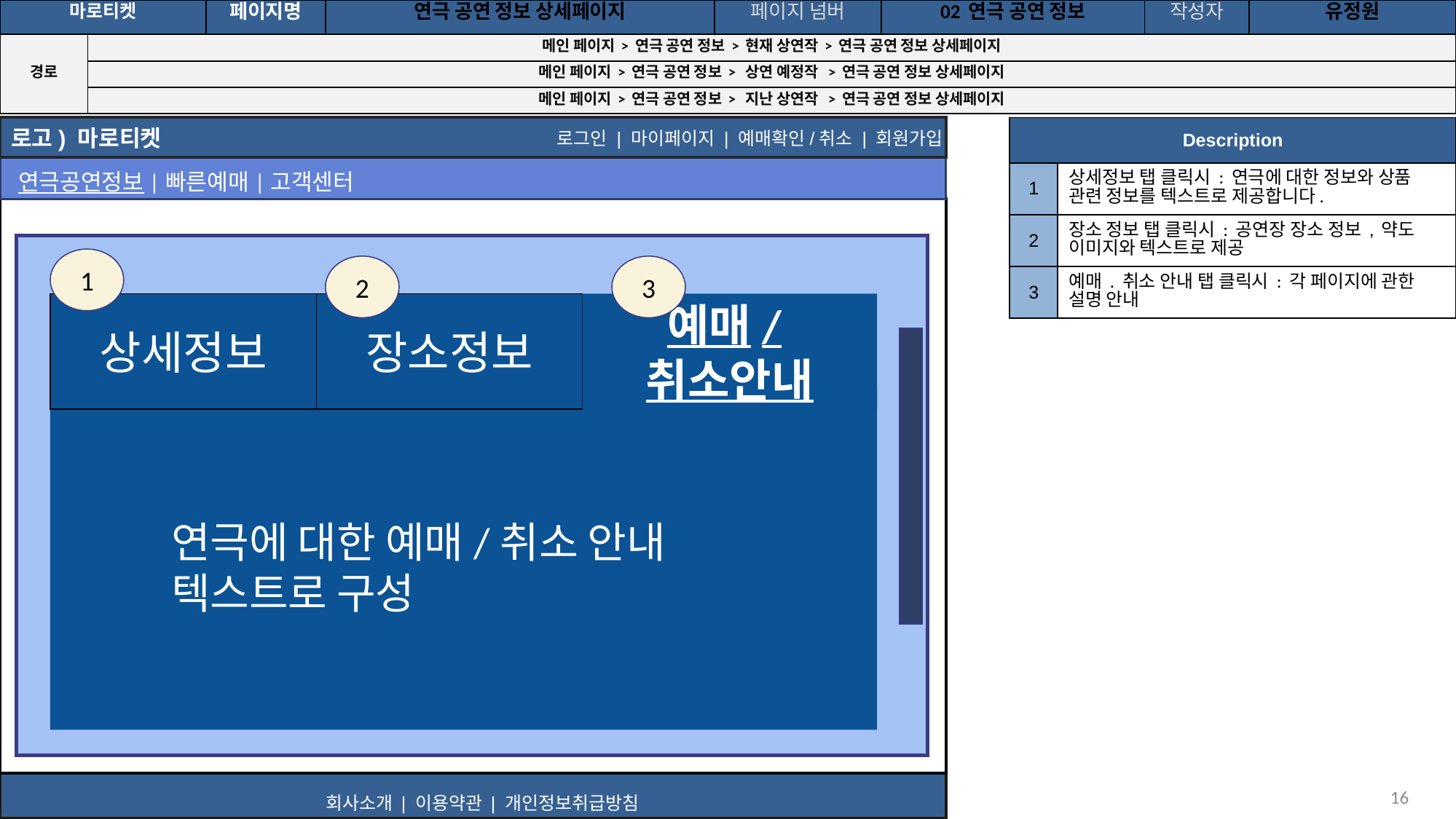

공간(오피스) 대여 시스템
| 마로티켓 |  | 페이지명 | 연극 공연 정보 상세페이지 | 페이지 넘버 | 02 연극 공연 정보 | 작성자 | 유정원 |
| --- | --- | --- | --- | --- | --- | --- | --- |
| 경로 | 메인 페이지 > 연극 공연 정보 > 현재 상연작 > 연극 공연 정보 상세페이지 |  |  |  |  |  |  |
|  | 메인 페이지 > 연극 공연 정보 > 상연 예정작 > 연극 공연 정보 상세페이지 |  |  |  |  |  |  |
|  | 메인 페이지 > 연극 공연 정보 > 지난 상연작 > 연극 공연 정보 상세페이지 |  |  |  |  |  |  |
로그인 | 마이페이지 | 예매확인/취소 | 회원가입
로고) 마로티켓
로그인 | 마이페이지 | 예매확인/취소 | 회원가입
| Description |  |
| --- | --- |
| 1 | 상세정보 탭 클릭시 : 연극에 대한 정보와 상품 관련 정보를 텍스트로 제공합니다. |
| 2 | 장소 정보 탭 클릭시 : 공연장 장소 정보 , 약도 이미지와 텍스트로 제공 |
| 3 | 예매 . 취소 안내 탭 클릭시 : 각 페이지에 관한 설명 안내 |

연극공연정보|빠른예매|고객센터

1
2
3
상세정보
장소정보
예매/취소안내

연극에 대한 예매/취소 안내 텍스트로 구성

회사소개 | 이용약관 | 개인정보취급방침
16